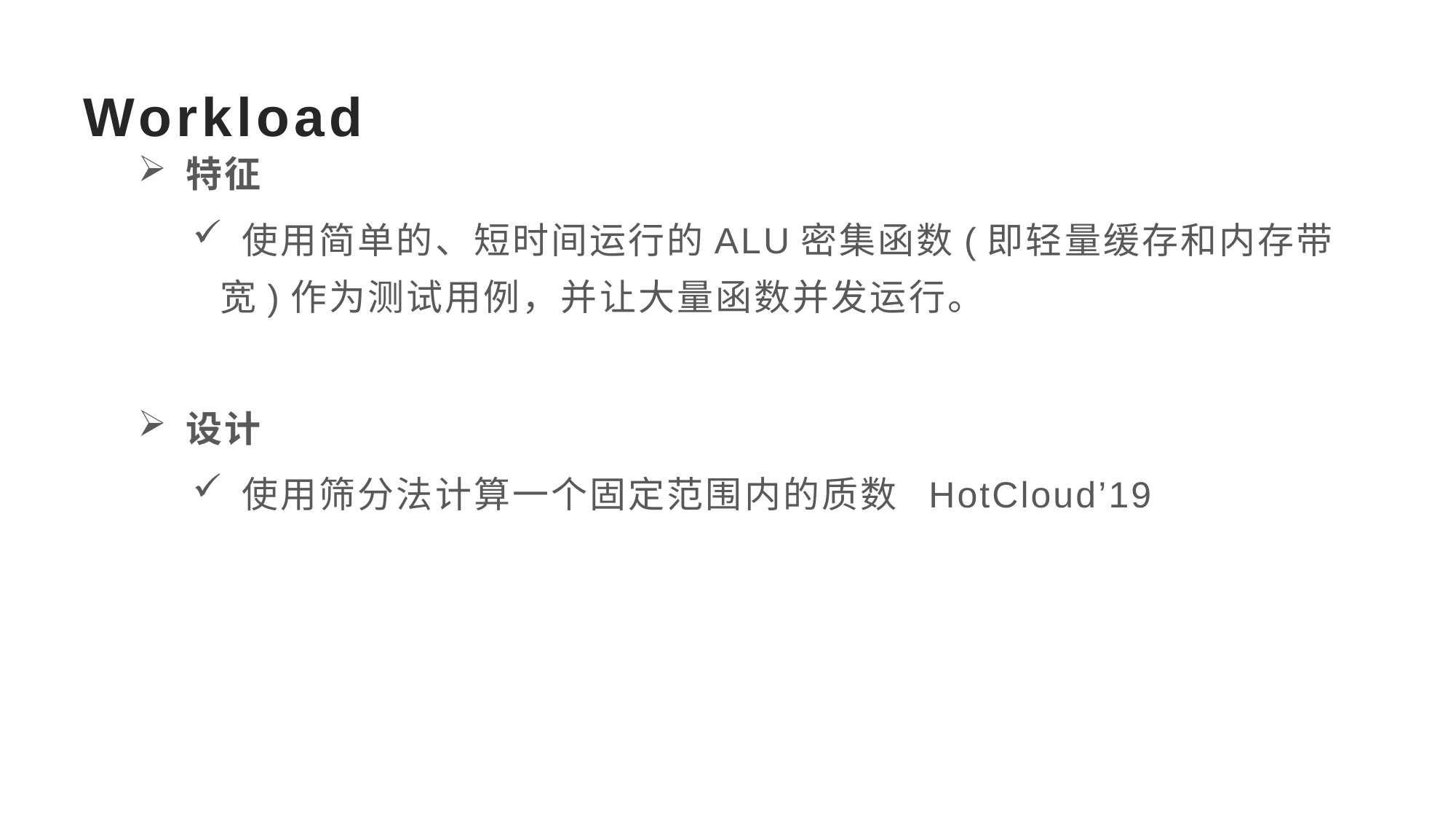

特征
 使用简单的、短时间运行的ALU密集函数(即轻量缓存和内存带宽)作为测试用例，并让大量函数并发运行。

 设计
 使用筛分法计算一个固定范围内的质数  HotCloud’19

# Workload